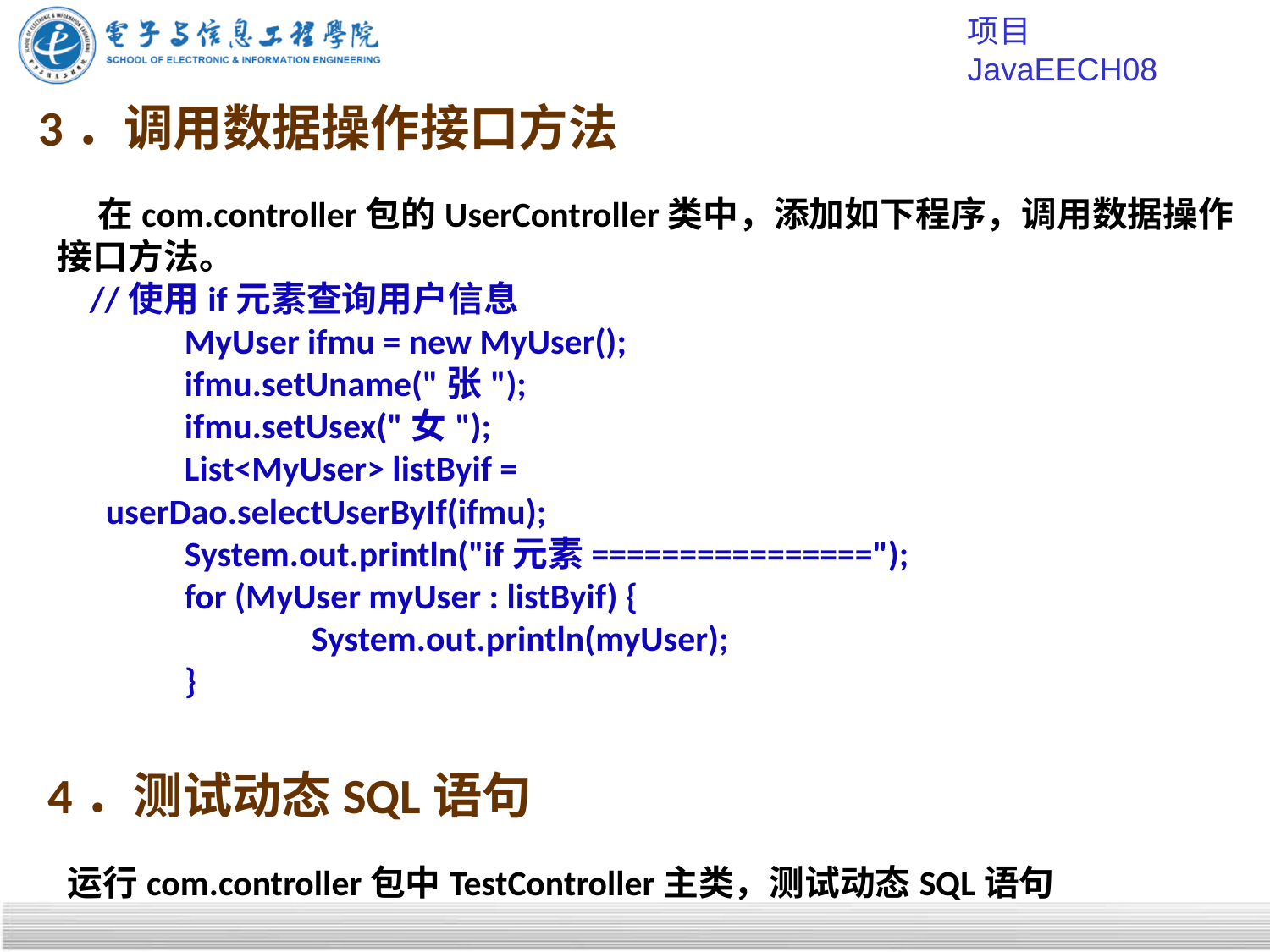

项目JavaEECH08
# 3．调用数据操作接口方法
    在com.controller包的UserController类中，添加如下程序，调用数据操作接口方法。
    //使用if元素查询用户信息
	MyUser ifmu = new MyUser();
	ifmu.setUname("张");
	ifmu.setUsex("女");
	List<MyUser> listByif =
      userDao.selectUserByIf(ifmu);
	System.out.println("if元素================");
	for (MyUser myUser : listByif) {
		System.out.println(myUser);
	}
4．测试动态SQL语句
    运行com.controller包中TestController主类，测试动态SQL语句